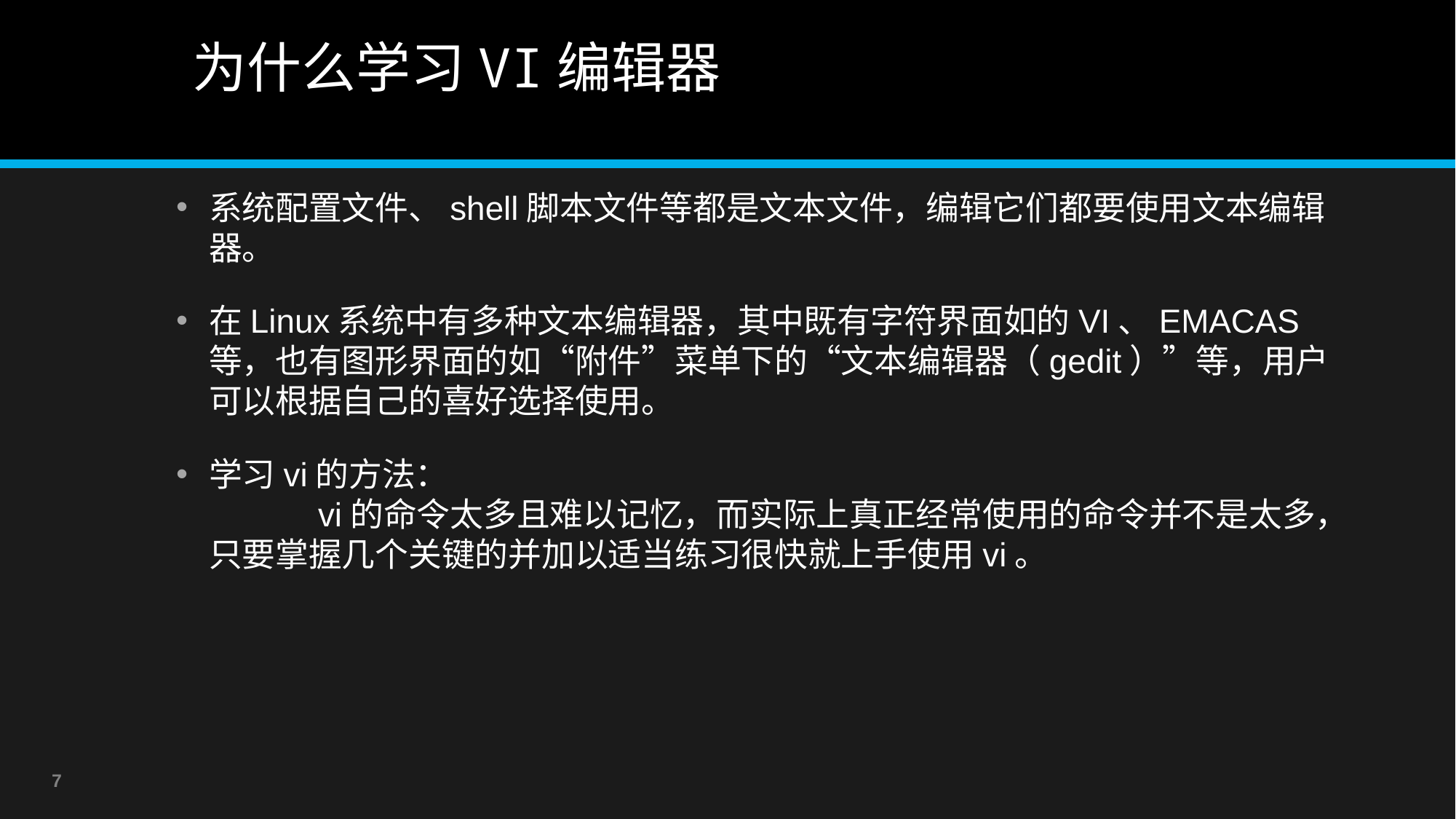

# 为什么学习VI编辑器
系统配置文件、shell脚本文件等都是文本文件，编辑它们都要使用文本编辑器。
在Linux系统中有多种文本编辑器，其中既有字符界面如的VI、EMACAS等，也有图形界面的如“附件”菜单下的“文本编辑器（gedit）”等，用户可以根据自己的喜好选择使用。
学习vi的方法：
	vi的命令太多且难以记忆，而实际上真正经常使用的命令并不是太多，只要掌握几个关键的并加以适当练习很快就上手使用vi。
7